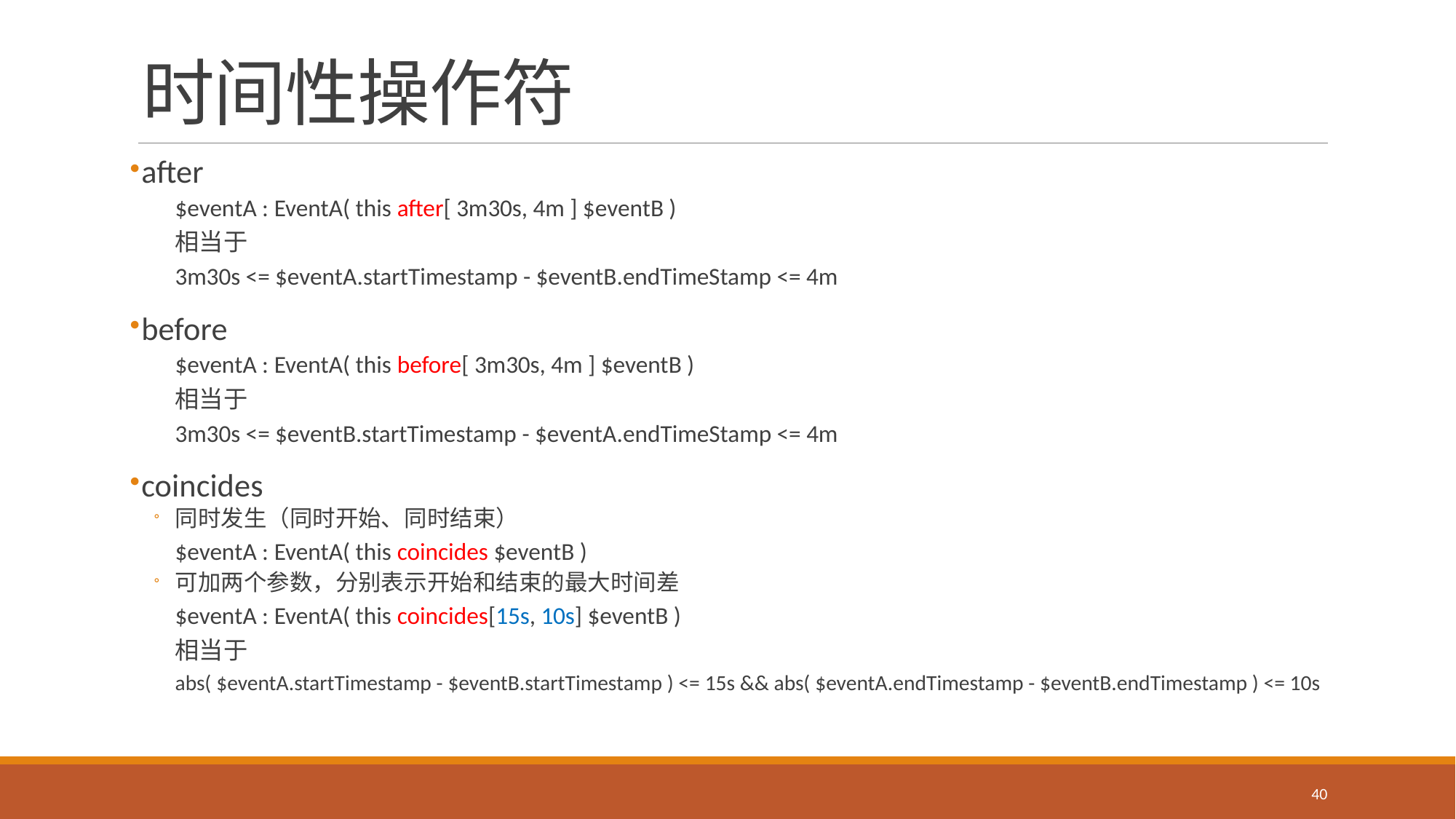

# 时间性操作符
after
	$eventA : EventA( this after[ 3m30s, 4m ] $eventB )
	相当于
	3m30s <= $eventA.startTimestamp - $eventB.endTimeStamp <= 4m
before
	$eventA : EventA( this before[ 3m30s, 4m ] $eventB )
	相当于
	3m30s <= $eventB.startTimestamp - $eventA.endTimeStamp <= 4m
coincides
同时发生（同时开始、同时结束）
	$eventA : EventA( this coincides $eventB )
可加两个参数，分别表示开始和结束的最大时间差
	$eventA : EventA( this coincides[15s, 10s] $eventB )
相当于
abs( $eventA.startTimestamp - $eventB.startTimestamp ) <= 15s && abs( $eventA.endTimestamp - $eventB.endTimestamp ) <= 10s

40